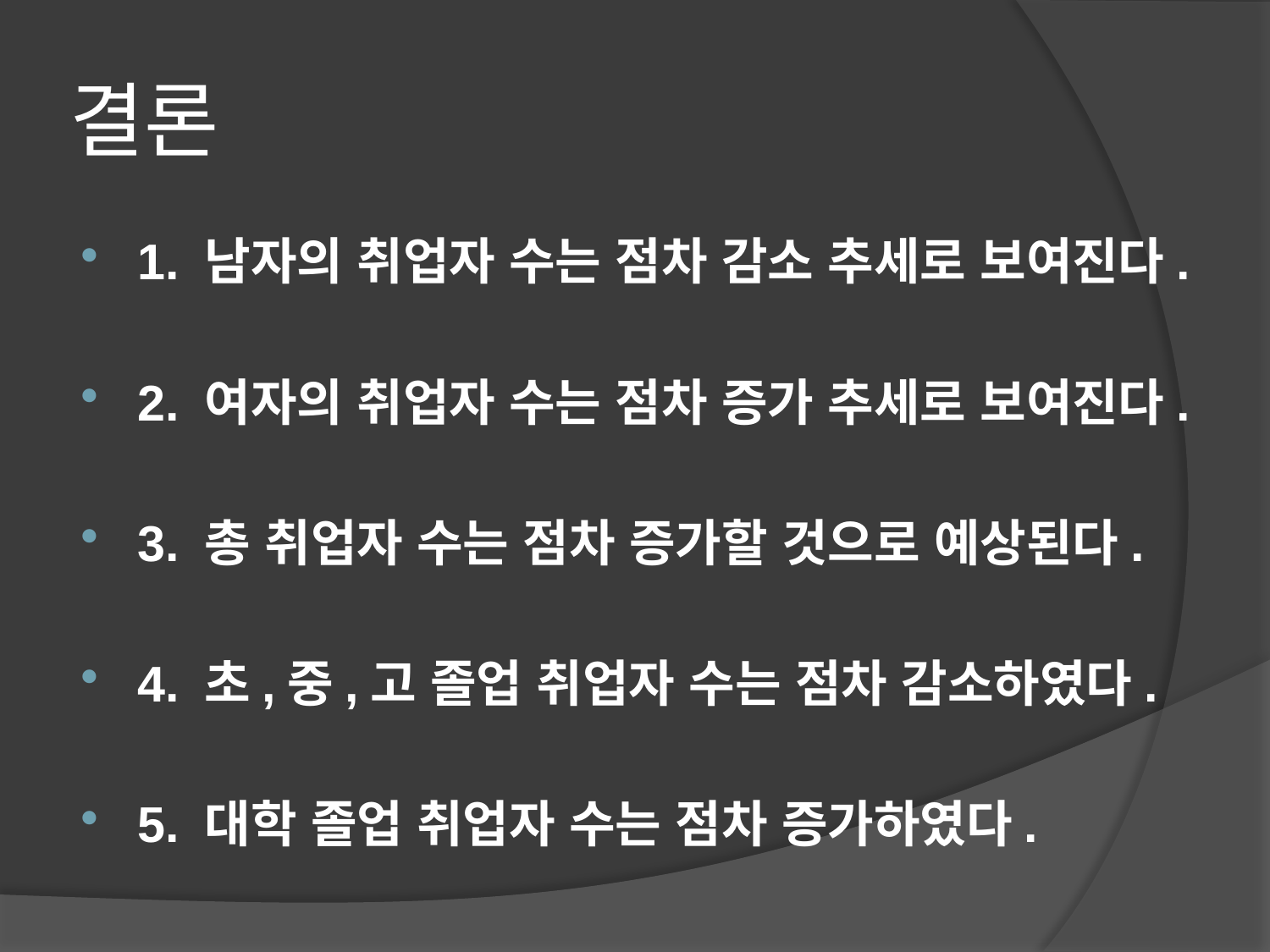

# 결론
1. 남자의 취업자 수는 점차 감소 추세로 보여진다.

2. 여자의 취업자 수는 점차 증가 추세로 보여진다.

3. 총 취업자 수는 점차 증가할 것으로 예상된다.

4. 초,중,고 졸업 취업자 수는 점차 감소하였다.

5. 대학 졸업 취업자 수는 점차 증가하였다.